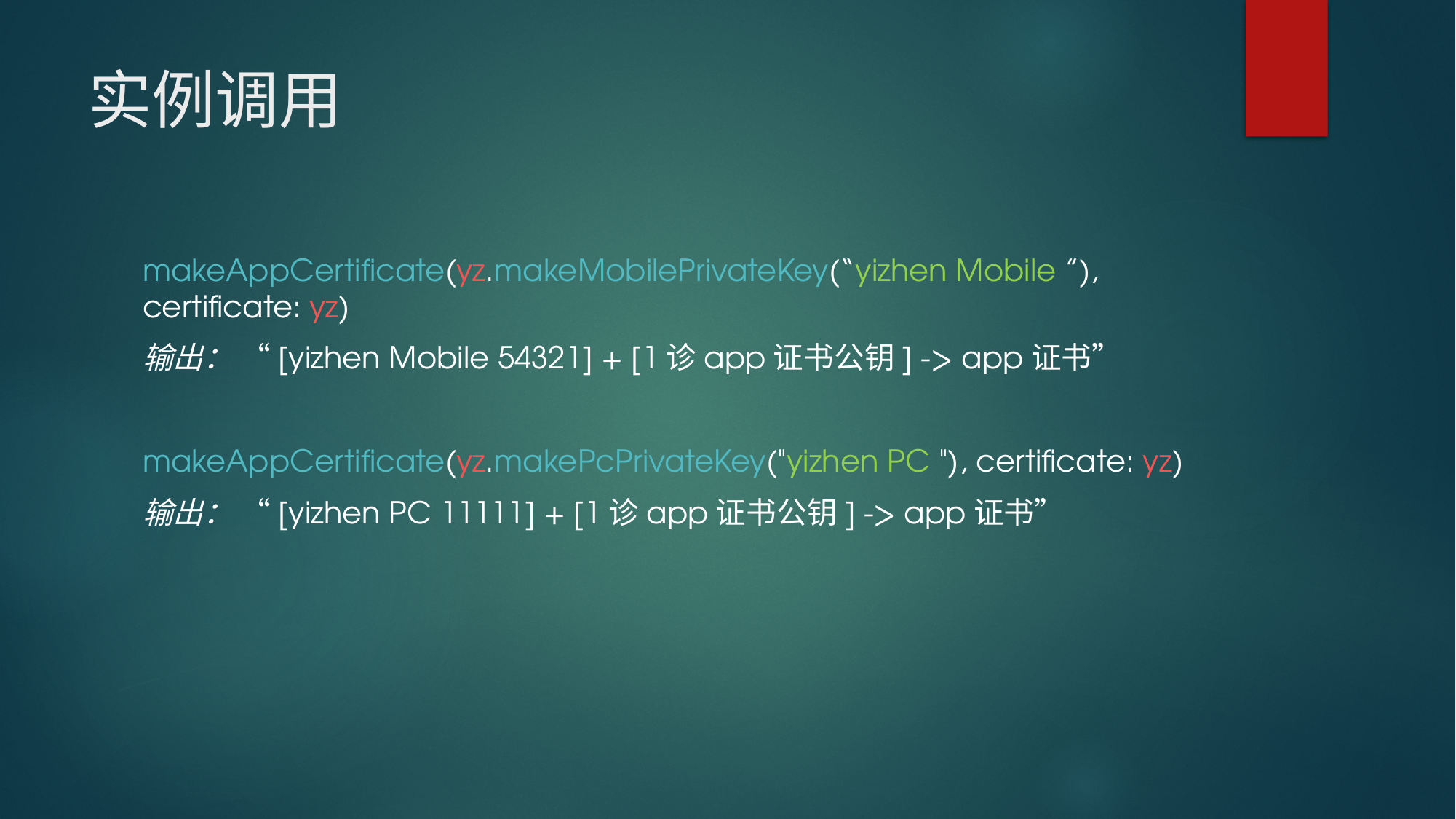

# 实例调用
makeAppCertificate(yz.makeMobilePrivateKey(“yizhen Mobile ”), certificate: yz)
输出： “[yizhen Mobile 54321] + [1诊app证书公钥] -> app证书”

makeAppCertificate(yz.makePcPrivateKey("yizhen PC "), certificate: yz)
输出： “[yizhen PC 11111] + [1诊app证书公钥] -> app证书”